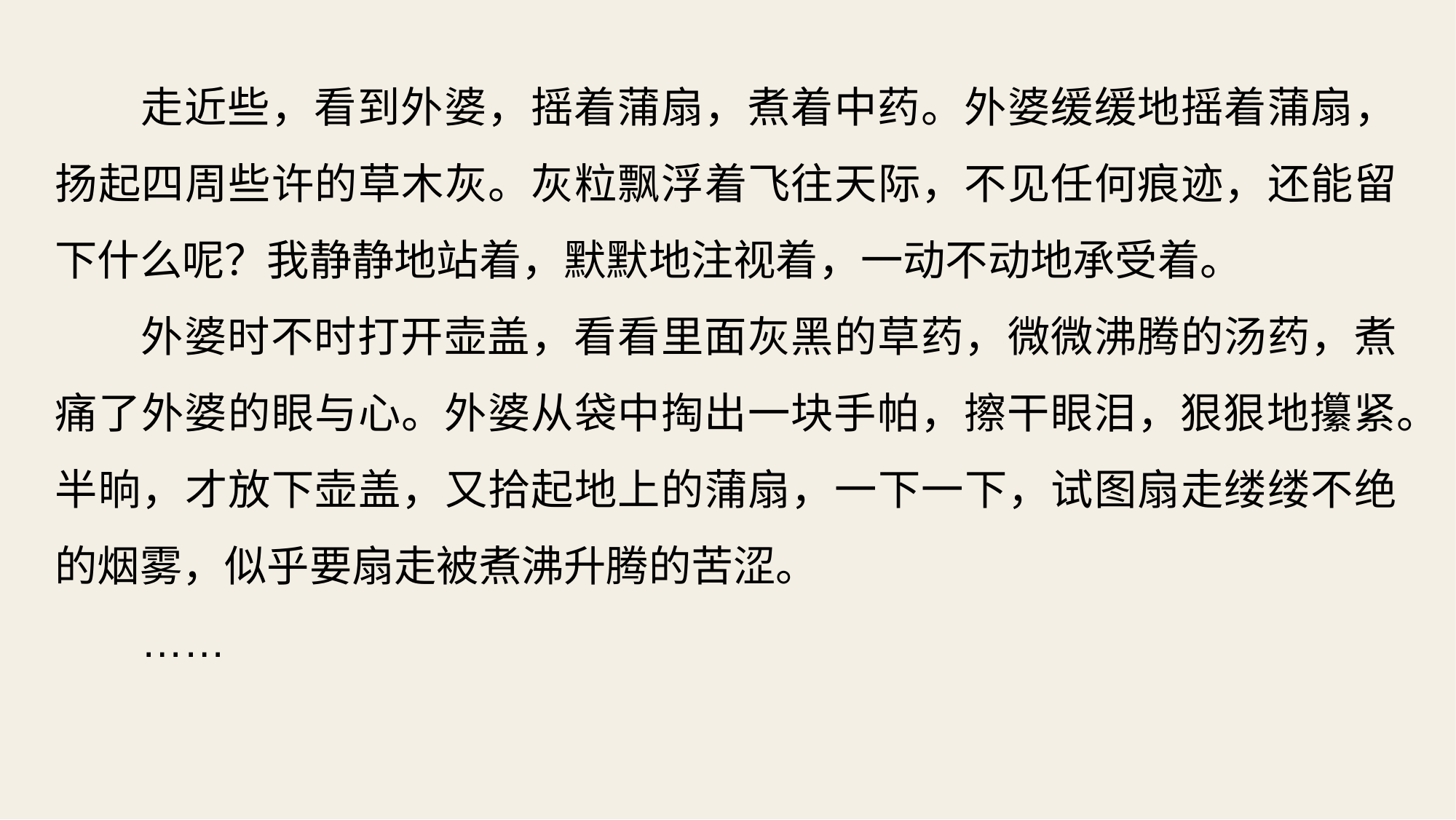

走近些，看到外婆，摇着蒲扇，煮着中药。外婆缓缓地摇着蒲扇，扬起四周些许的草木灰。灰粒飘浮着飞往天际，不见任何痕迹，还能留下什么呢？我静静地站着，默默地注视着，一动不动地承受着。
外婆时不时打开壶盖，看看里面灰黑的草药，微微沸腾的汤药，煮痛了外婆的眼与心。外婆从袋中掏出一块手帕，擦干眼泪，狠狠地攥紧。半晌，才放下壶盖，又拾起地上的蒲扇，一下一下，试图扇走缕缕不绝的烟雾，似乎要扇走被煮沸升腾的苦涩。
……